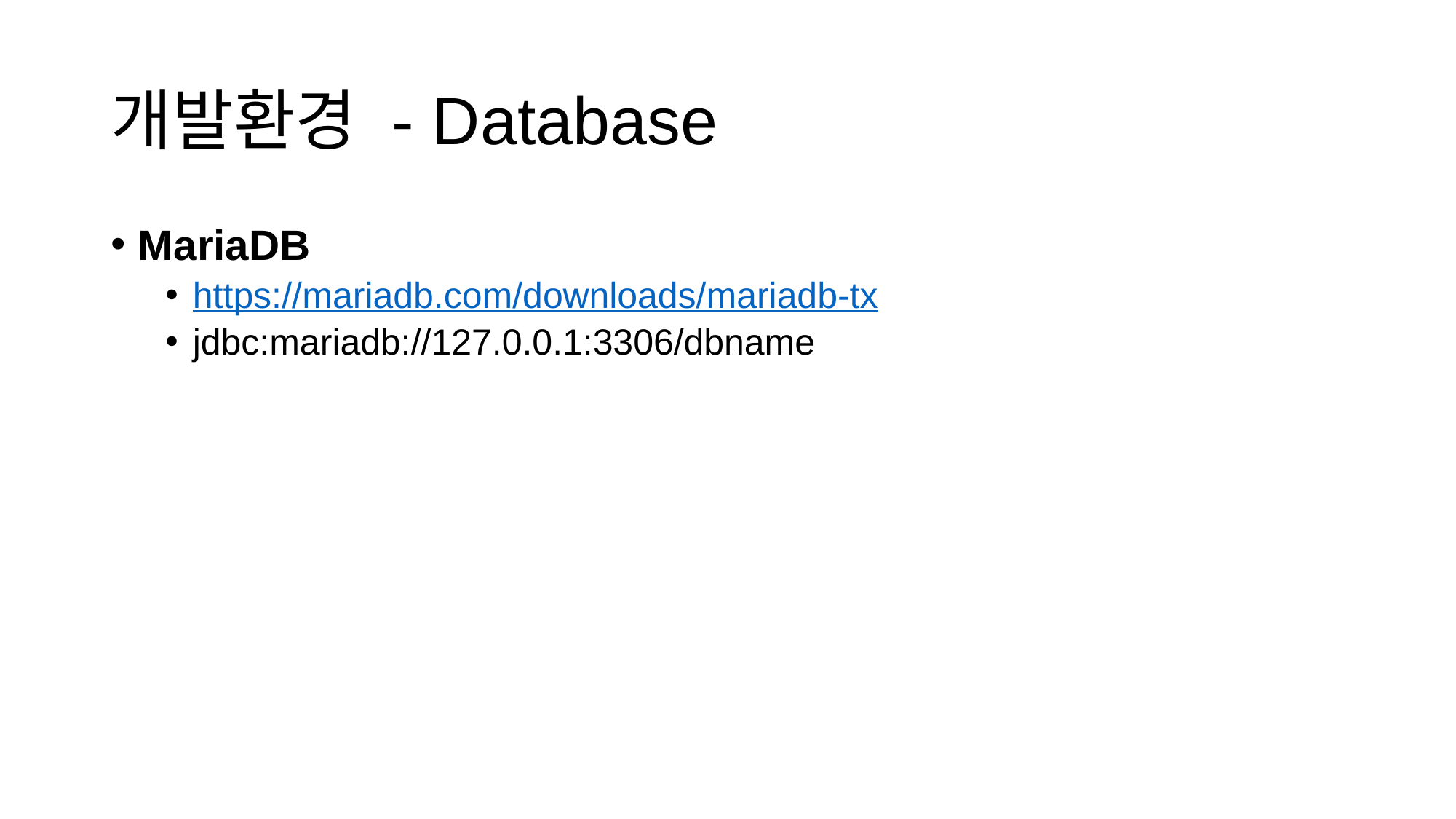

# 개발환경 - Database
MariaDB
https://mariadb.com/downloads/mariadb-tx
jdbc:mariadb://127.0.0.1:3306/dbname